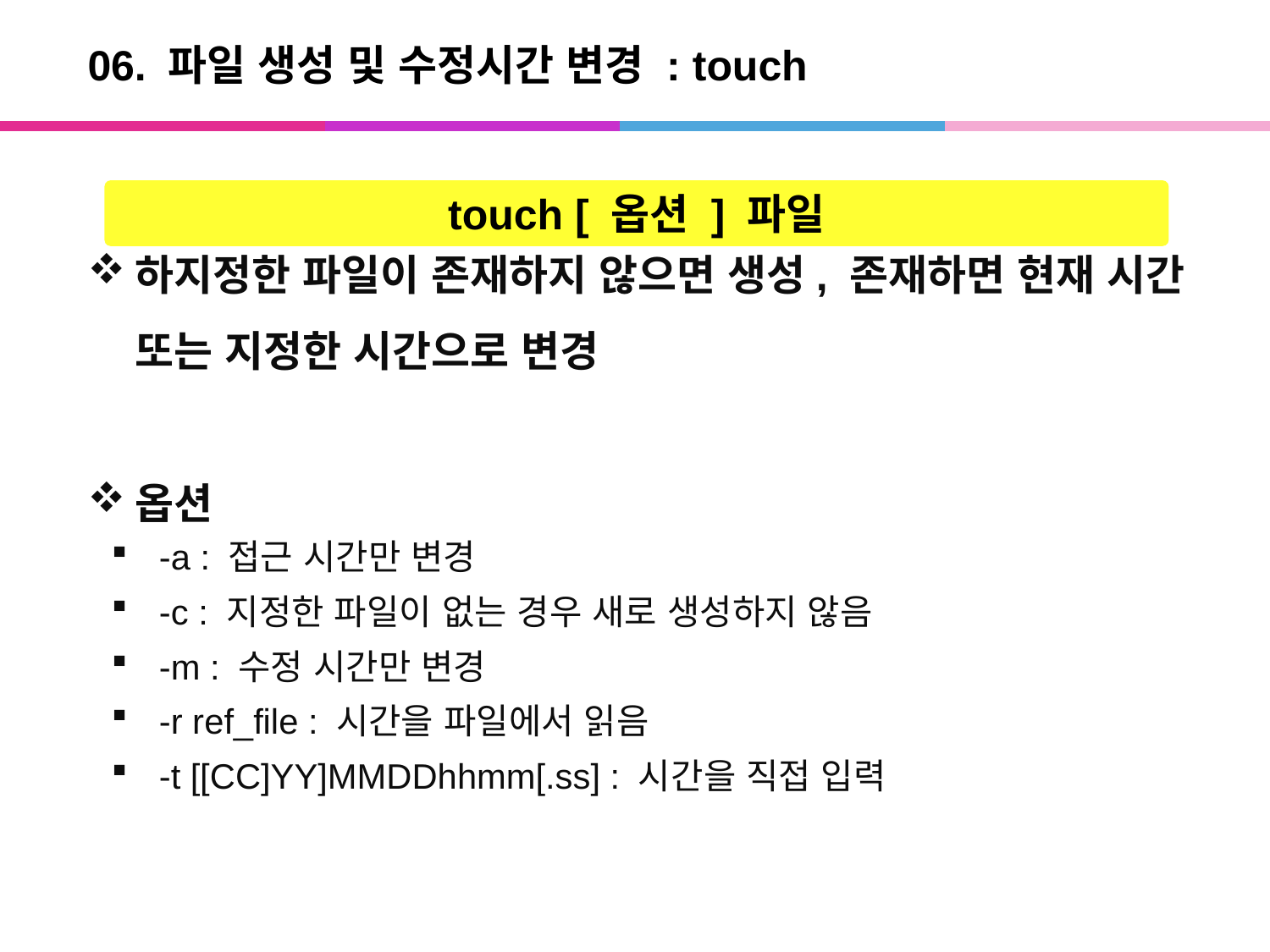

# 06. 파일 생성 및 수정시간 변경 : touch

하지정한 파일이 존재하지 않으면 생성, 존재하면 현재 시간 또는 지정한 시간으로 변경

옵션
-a : 접근 시간만 변경
-c : 지정한 파일이 없는 경우 새로 생성하지 않음
-m : 수정 시간만 변경
-r ref_file : 시간을 파일에서 읽음
-t [[CC]YY]MMDDhhmm[.ss] : 시간을 직접 입력

touch [ 옵션 ] 파일